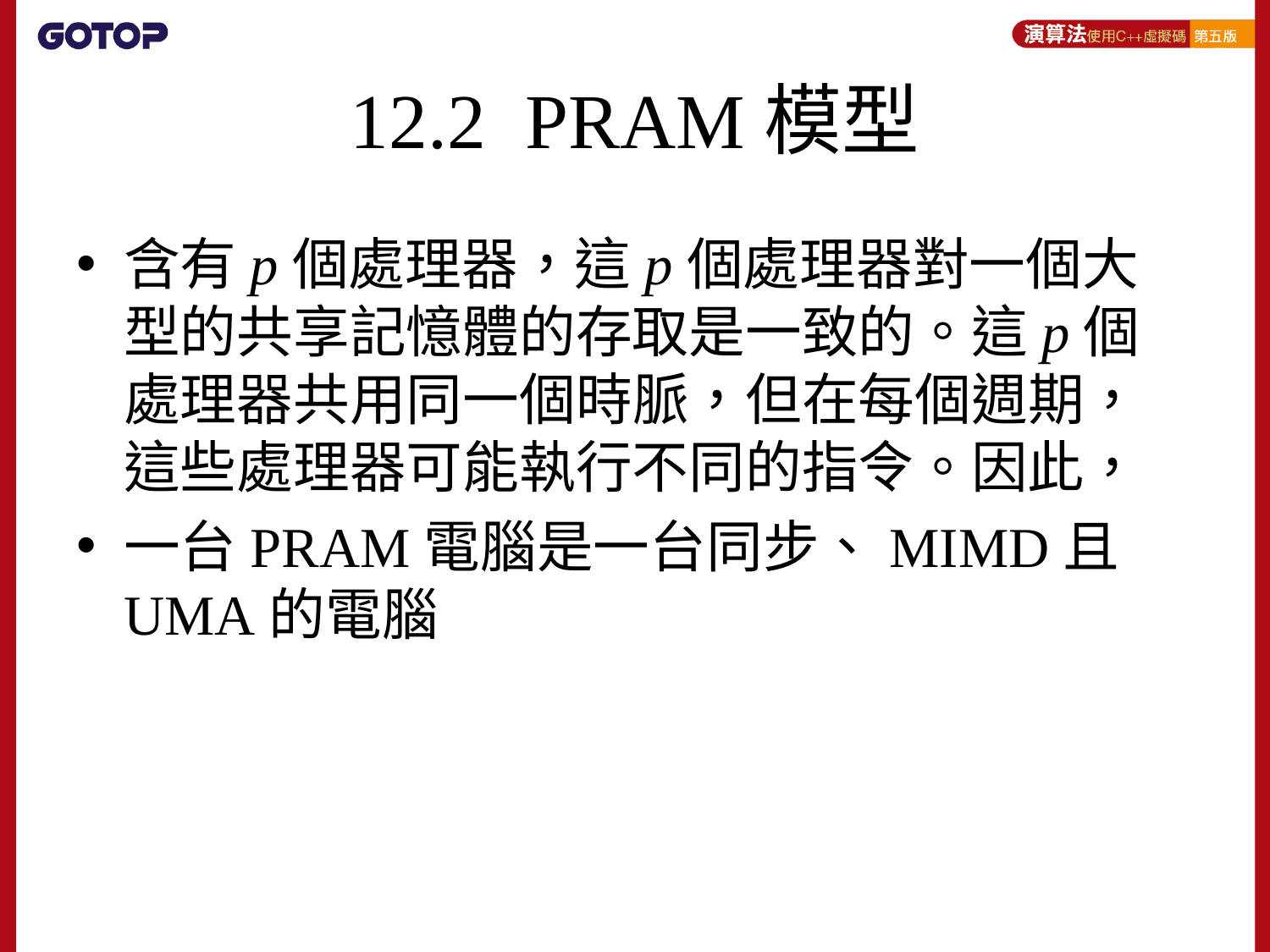

# 12.2  PRAM模型
含有p個處理器，這p個處理器對一個大型的共享記憶體的存取是一致的。這p個處理器共用同一個時脈，但在每個週期，這些處理器可能執行不同的指令。因此，
一台PRAM電腦是一台同步、MIMD且UMA的電腦